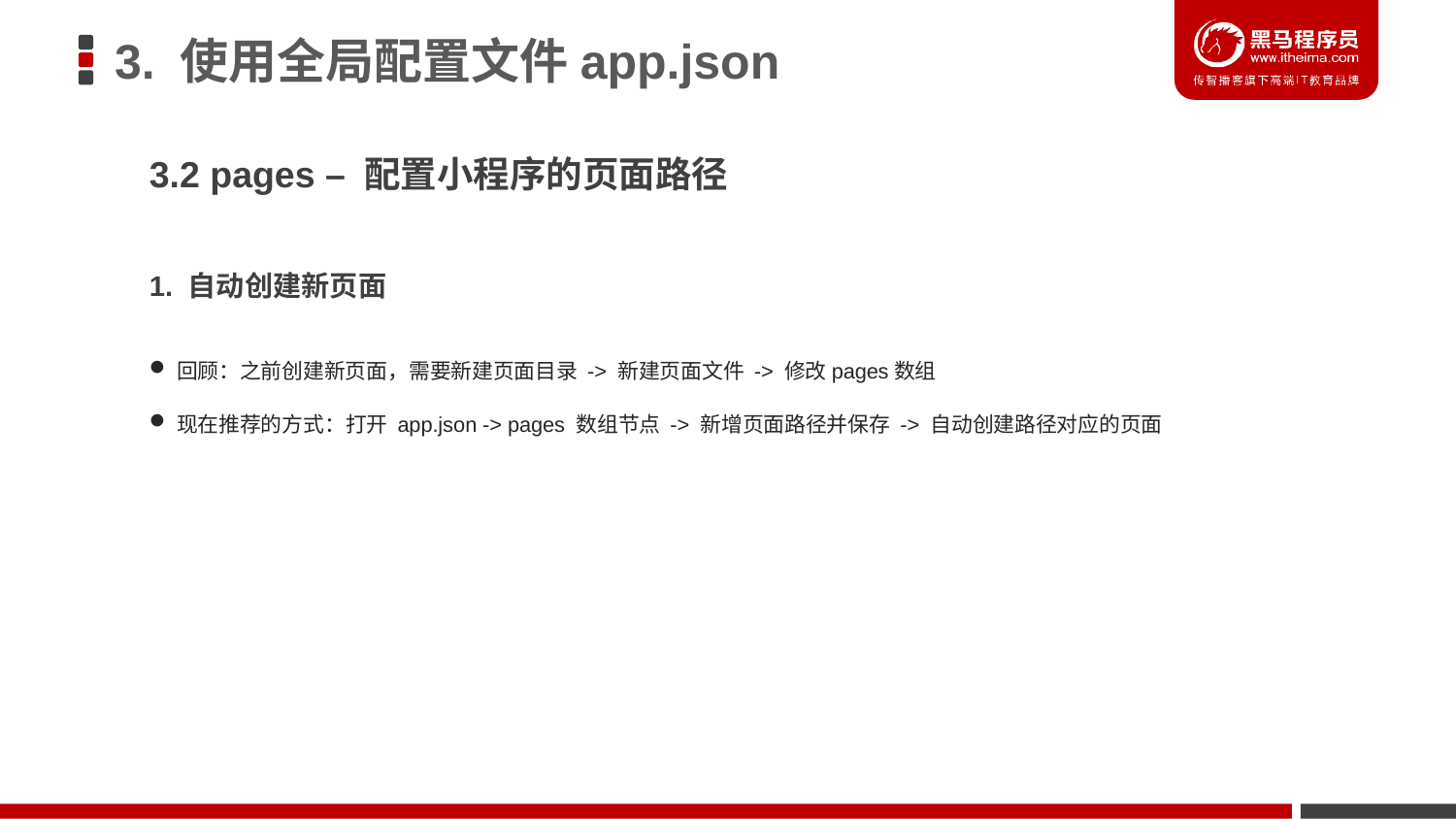

# 3. 使用全局配置文件app.json
3.2 pages – 配置小程序的页面路径
1. 自动创建新页面
回顾：之前创建新页面，需要新建页面目录 -> 新建页面文件 -> 修改pages数组
现在推荐的方式：打开 app.json -> pages 数组节点 -> 新增页面路径并保存 -> 自动创建路径对应的页面